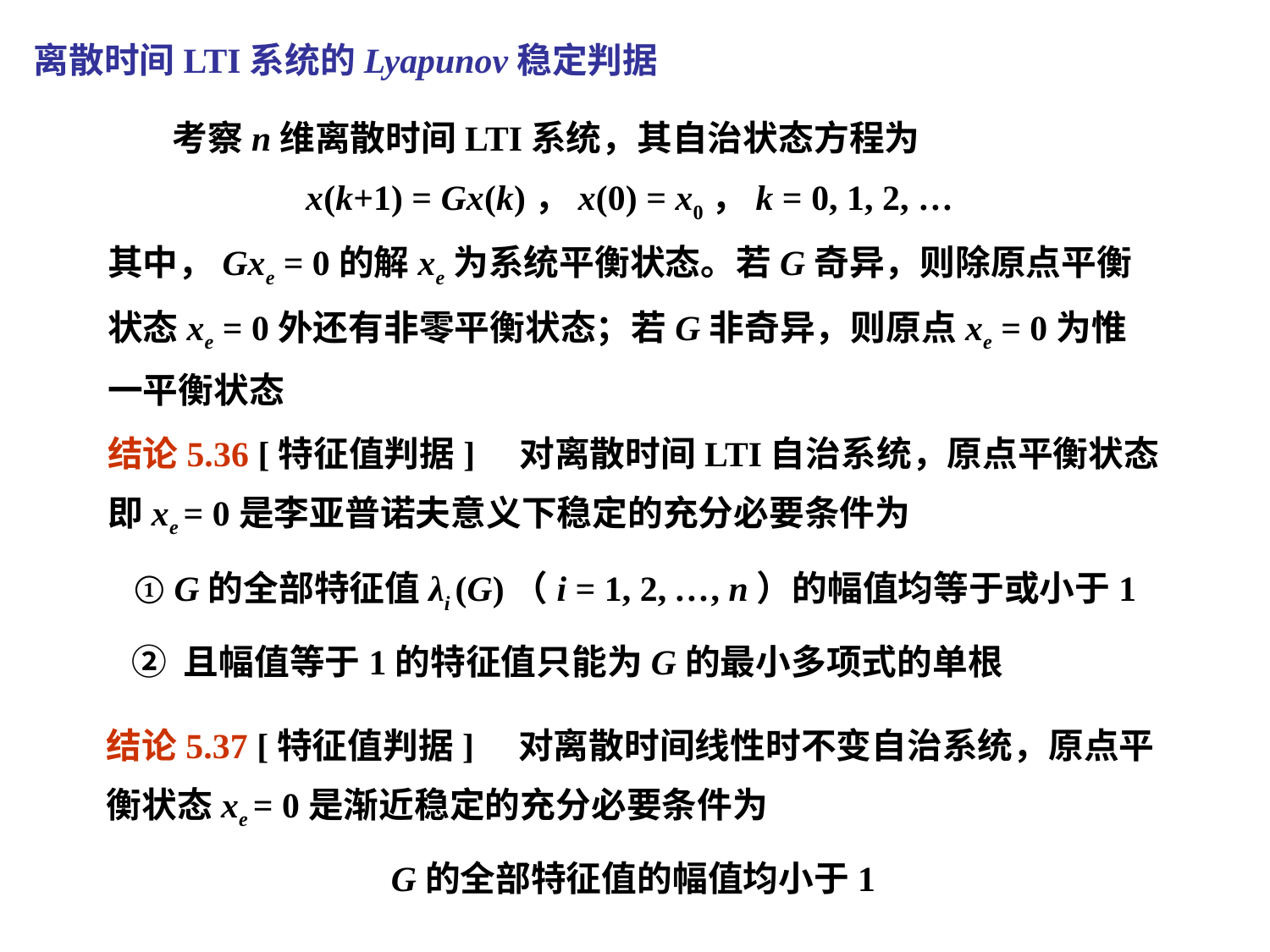

离散时间LTI系统的Lyapunov稳定判据
       考察n维离散时间LTI系统，其自治状态方程为
x(k+1) = Gx(k)，x(0) = x0，k = 0, 1, 2, …
其中，Gxe = 0的解xe为系统平衡状态。若G奇异，则除原点平衡状态xe = 0外还有非零平衡状态；若G非奇异，则原点xe = 0为惟一平衡状态
结论5.36 [特征值判据]    对离散时间LTI自治系统，原点平衡状态即xe = 0是李亚普诺夫意义下稳定的充分必要条件为
   ① G的全部特征值λi (G)（i = 1, 2, …, n）的幅值均等于或小于1
   ② 且幅值等于1的特征值只能为G的最小多项式的单根
结论5.37 [特征值判据]    对离散时间线性时不变自治系统，原点平衡状态xe = 0是渐近稳定的充分必要条件为
                                G的全部特征值的幅值均小于1